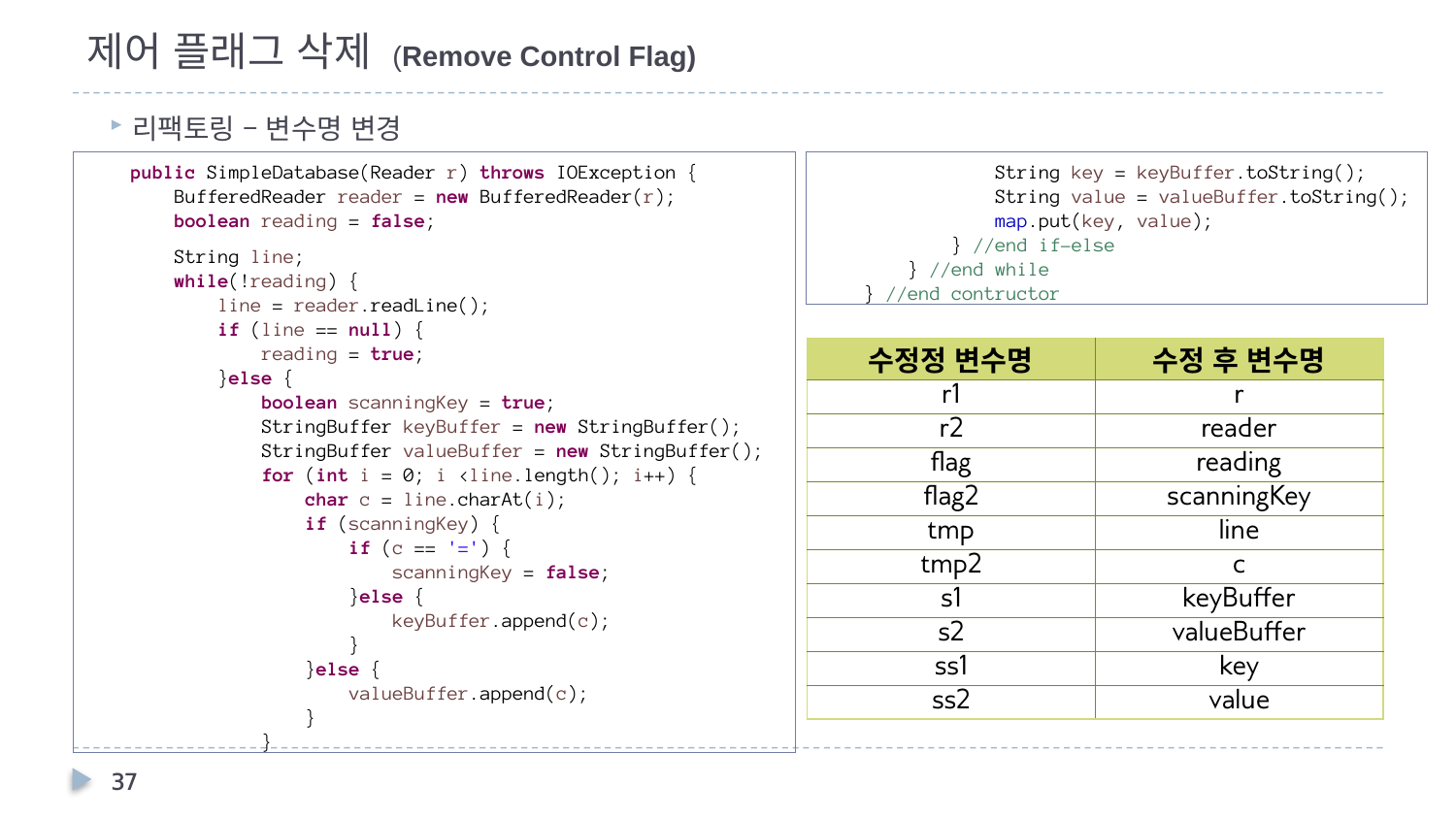

# 제어 플래그 삭제 (Remove Control Flag)
리팩토링 – 변수명 변경

    public SimpleDatabase(Reader r) throws IOException {
        BufferedReader reader = new BufferedReader(r);
        boolean reading = false;

        String line;
        while(!reading) {
            line = reader.readLine();
            if (line == null) {
                reading = true;
            }else {
                boolean scanningKey = true;
                StringBuffer keyBuffer = new StringBuffer();
                StringBuffer valueBuffer = new StringBuffer();
                for (int i = 0; i <line.length(); i++) {
                    char c = line.charAt(i);
                    if (scanningKey) {
                        if (c == '=') {
                            scanningKey = false;
                        }else {
                            keyBuffer.append(c);
                        }
                    }else {
                        valueBuffer.append(c);
                    }
                }
                String key = keyBuffer.toString();
                String value = valueBuffer.toString();
                map.put(key, value);
            } //end if-else
        } //end while
    } //end contructor
| 수정정 변수명 | 수정 후 변수명 |
| --- | --- |
| r1 | r |
| r2 | reader |
| flag | reading |
| flag2 | scanningKey |
| tmp | line |
| tmp2 | c |
| s1 | keyBuffer |
| s2 | valueBuffer |
| ss1 | key |
| ss2 | value |
37